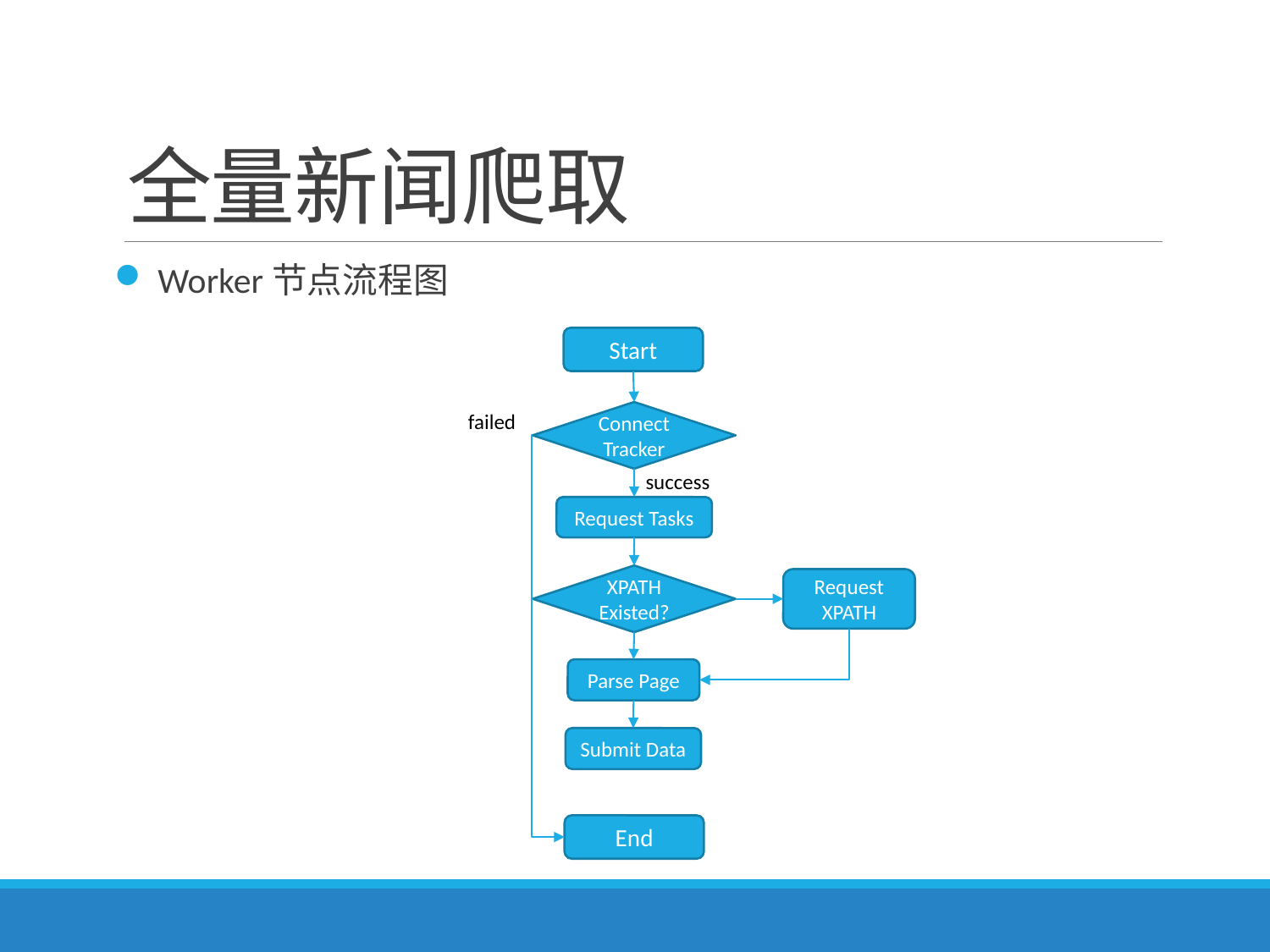

# 全量新闻爬取
 Worker节点流程图
Start
failed
Connect Tracker
success
Request Tasks
XPATH Existed?
Request XPATH
Parse Page
Submit Data
End